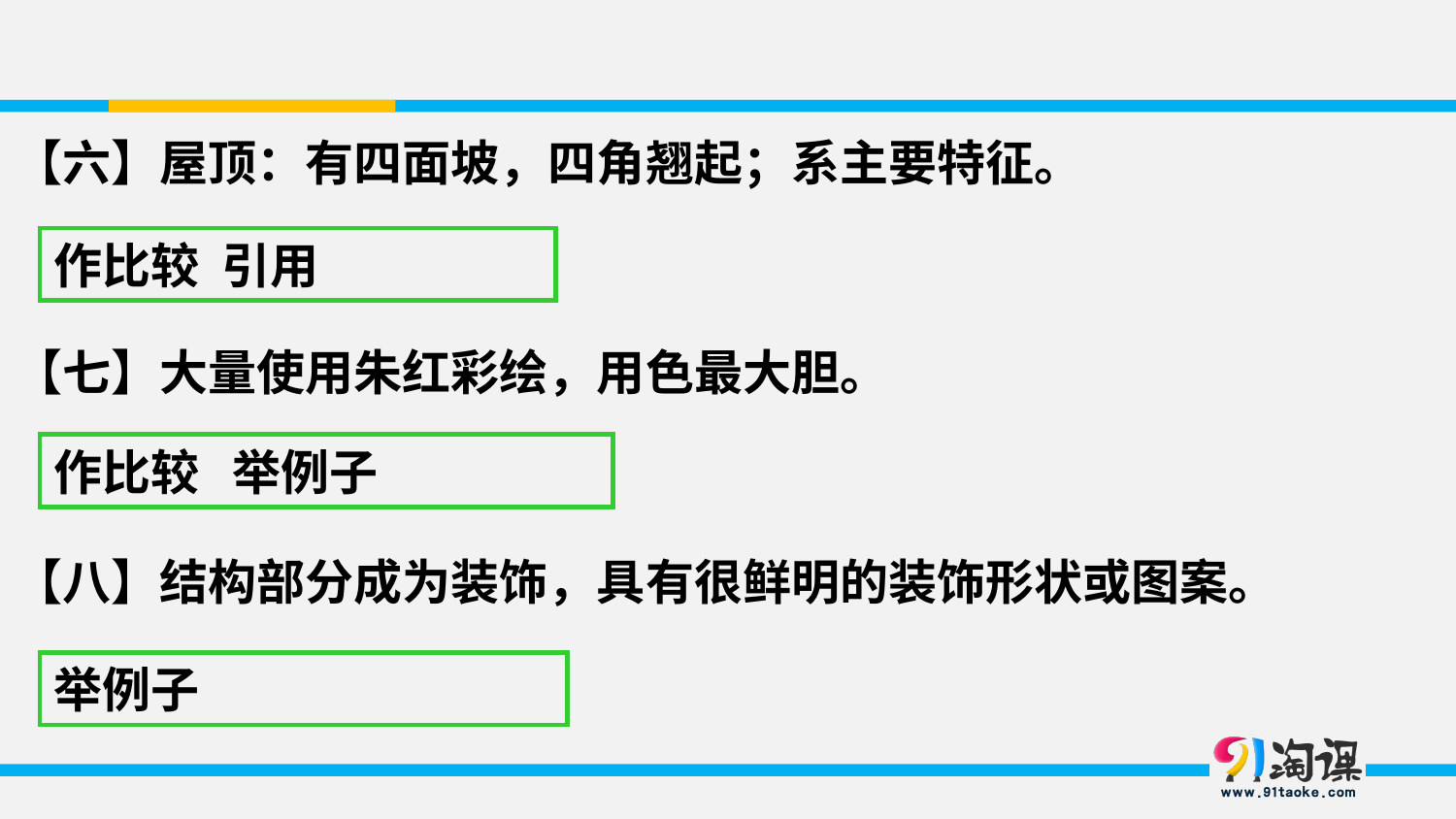

【六】屋顶：有四面坡，四角翘起；系主要特征。

【七】大量使用朱红彩绘，用色最大胆。

【八】结构部分成为装饰，具有很鲜明的装饰形状或图案。

作比较  引用
作比较   举例子
举例子